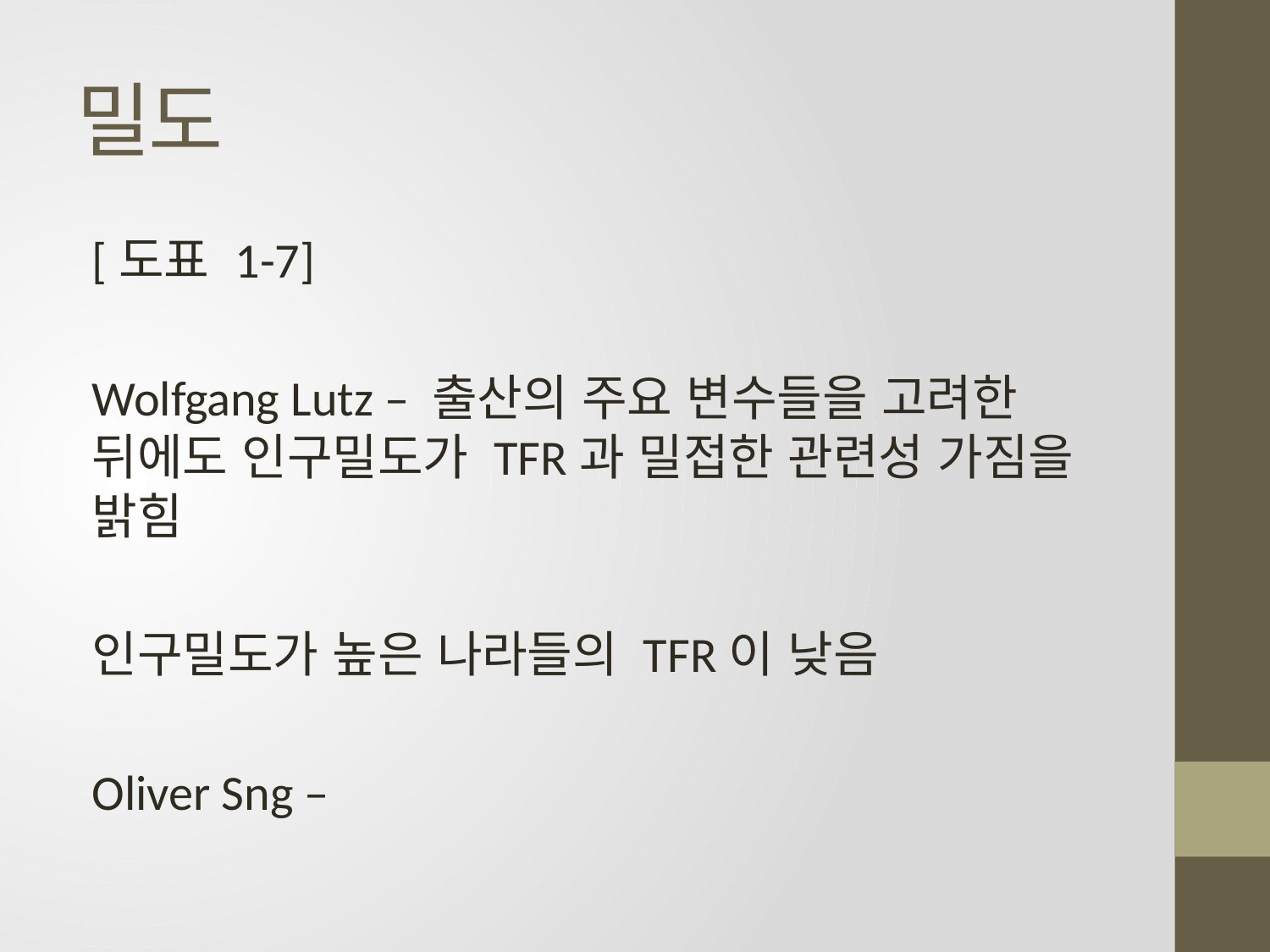

# 밀도
[도표 1-7]

Wolfgang Lutz – 출산의 주요 변수들을 고려한 뒤에도 인구밀도가 TFR과 밀접한 관련성 가짐을 밝힘

인구밀도가 높은 나라들의 TFR이 낮음

Oliver Sng –